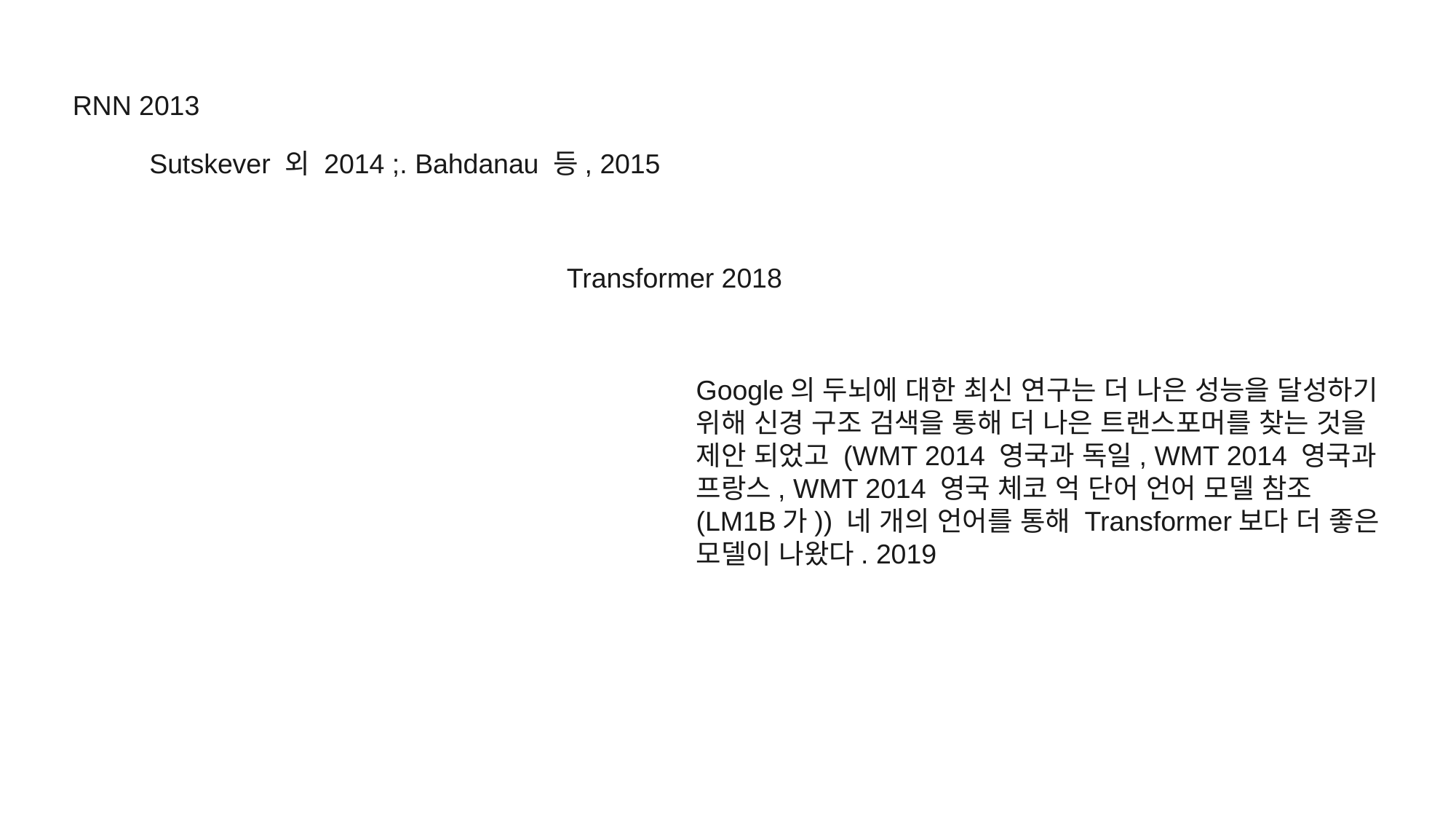

RNN 2013
Sutskever 외 2014 ;. Bahdanau 등, 2015
Transformer 2018
Google의 두뇌에 대한 최신 연구는 더 나은 성능을 달성하기 위해 신경 구조 검색을 통해 더 나은 트랜스포머를 찾는 것을 제안 되었고 (WMT 2014 영국과 독일, WMT 2014 영국과 프랑스, ​​WMT 2014 영국 체코 억 단어 언어 모델 참조 (LM1B가)) 네 개의 언어를 통해 Transformer보다 더 좋은 모델이 나왔다. 2019